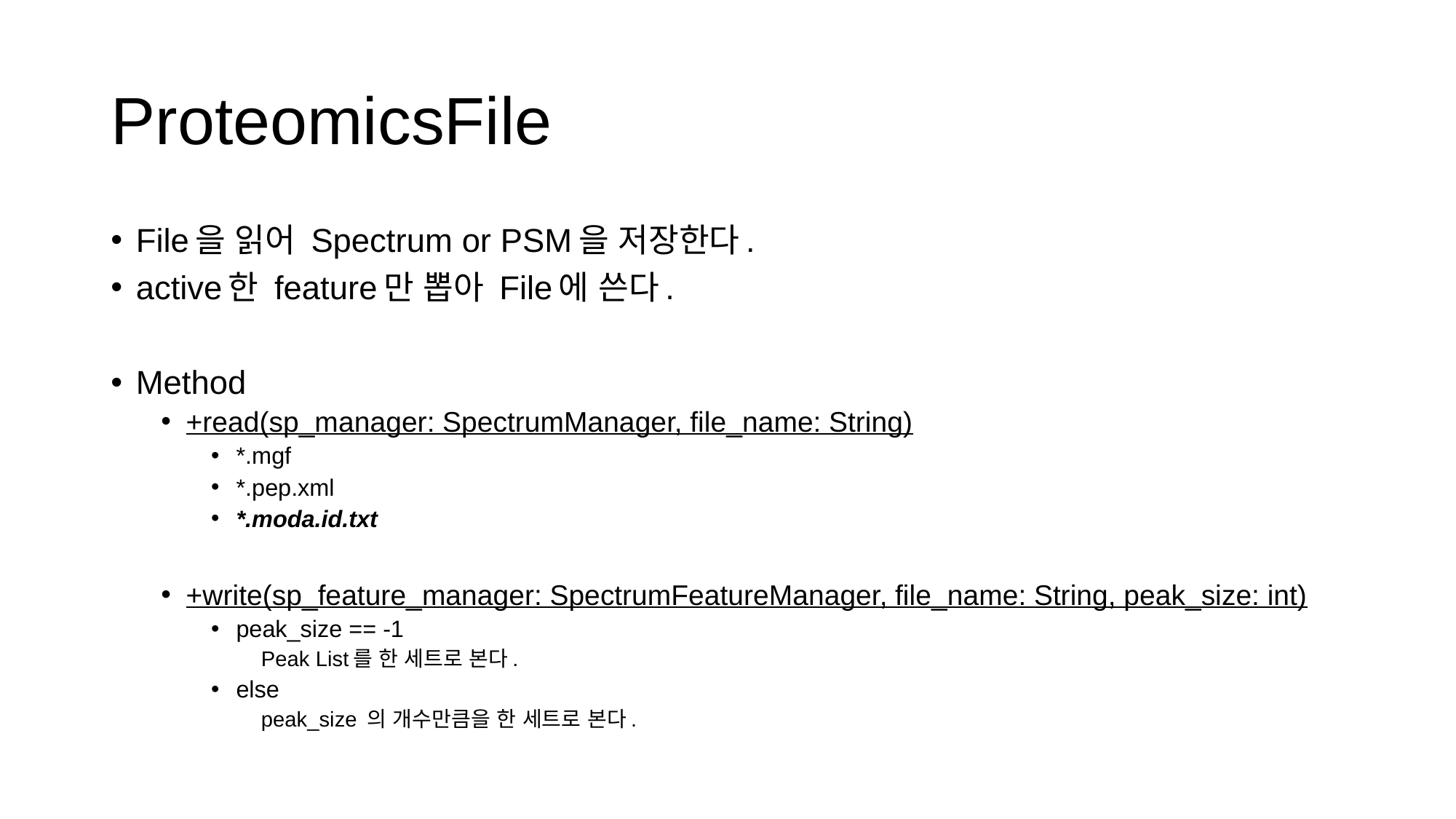

# ProteomicsFile
File을 읽어 Spectrum or PSM을 저장한다.
active한 feature만 뽑아 File에 쓴다.

Method
+read(sp_manager: SpectrumManager, file_name: String)
*.mgf
*.pep.xml
*.moda.id.txt

+write(sp_feature_manager: SpectrumFeatureManager, file_name: String, peak_size: int)
peak_size == -1
Peak List를 한 세트로 본다.
else
peak_size 의 개수만큼을 한 세트로 본다.